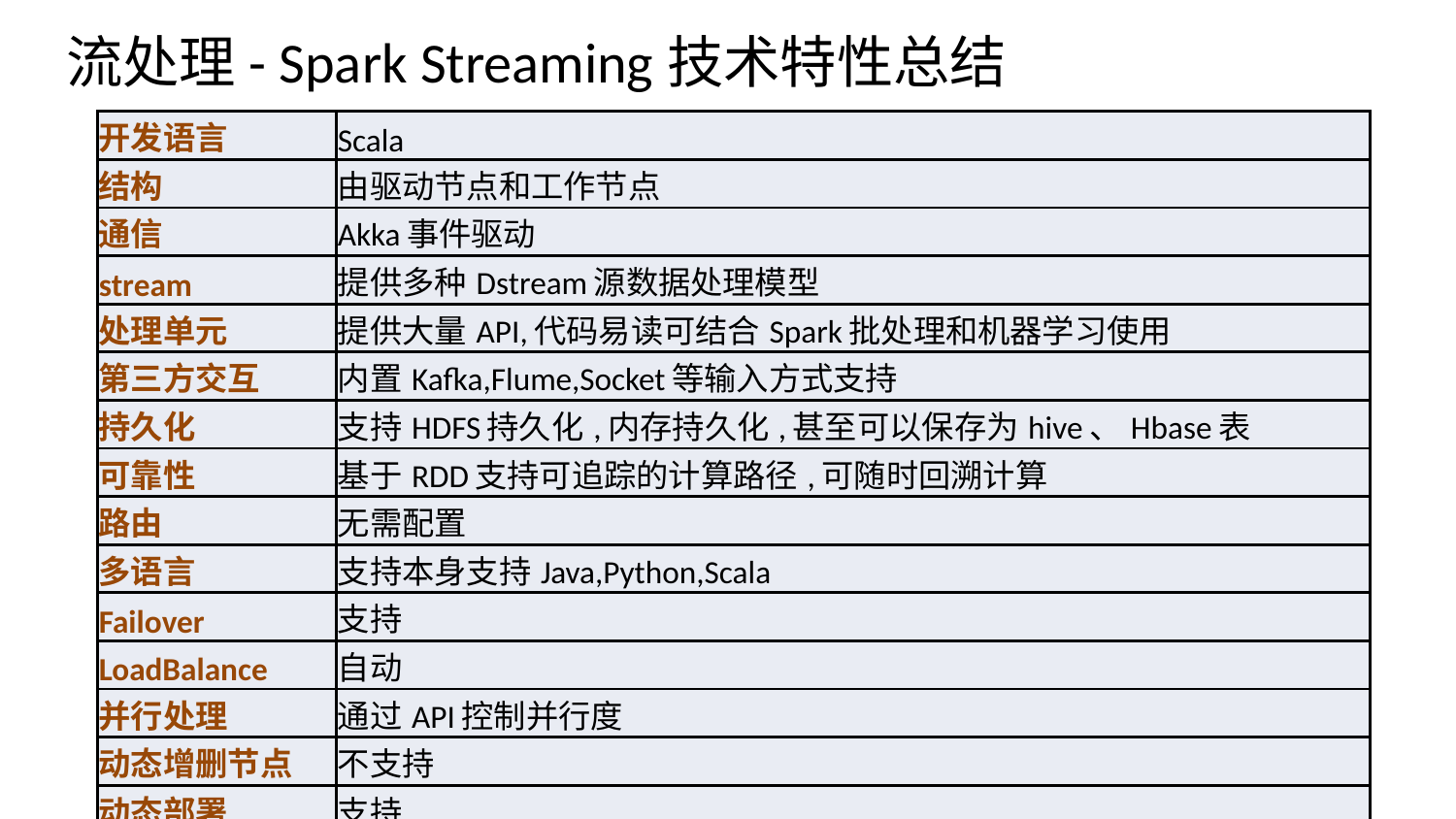

# 流处理- Spark Streaming技术特性总结
| 开发语言 | Scala |
| --- | --- |
| 结构 | 由驱动节点和工作节点 |
| 通信 | Akka事件驱动 |
| stream | 提供多种Dstream源数据处理模型 |
| 处理单元 | 提供大量API,代码易读可结合Spark批处理和机器学习使用 |
| 第三方交互 | 内置Kafka,Flume,Socket等输入方式支持 |
| 持久化 | 支持HDFS持久化,内存持久化,甚至可以保存为hive、Hbase表 |
| 可靠性 | 基于RDD支持可追踪的计算路径,可随时回溯计算 |
| 路由 | 无需配置 |
| 多语言 | 支持本身支持Java,Python,Scala |
| Failover | 支持 |
| LoadBalance | 自动 |
| 并行处理 | 通过API控制并行度 |
| 动态增删节点 | 不支持 |
| 动态部署 | 支持 |
| Web管理 | 支持 |